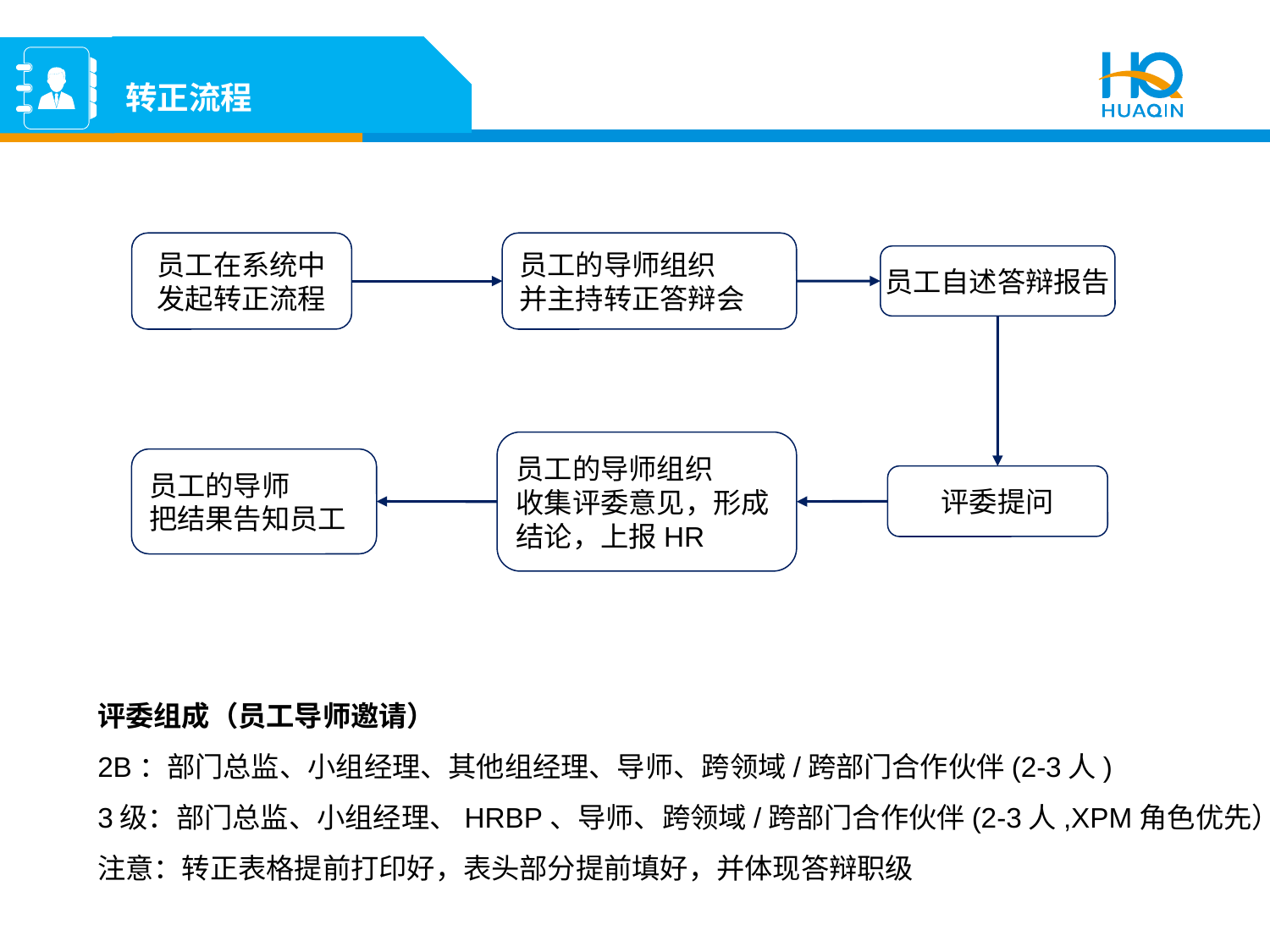

转正流程

员工在系统中
发起转正流程
员工的导师组织
并主持转正答辩会
员工自述答辩报告
员工的导师组织
收集评委意见，形成
结论，上报HR
员工的导师
把结果告知员工
评委提问
评委组成（员工导师邀请）
2B：部门总监、小组经理、其他组经理、导师、跨领域/跨部门合作伙伴(2-3人)
3级：部门总监、小组经理、HRBP、导师、跨领域/跨部门合作伙伴(2-3人,XPM角色优先）
注意：转正表格提前打印好，表头部分提前填好，并体现答辩职级